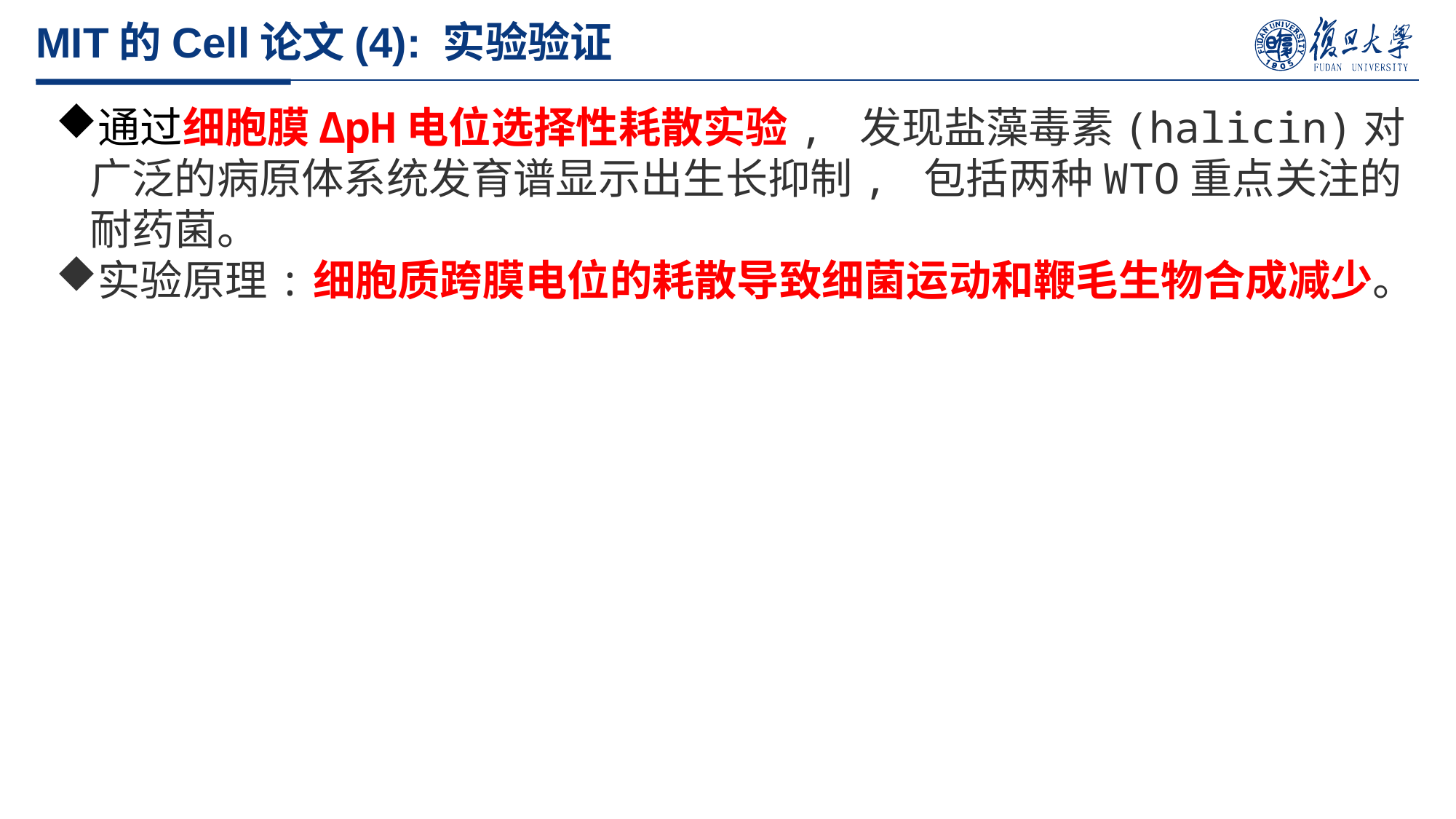

MIT的Cell论文(4): 实验验证

通过细胞膜ΔpH电位选择性耗散实验, 发现盐藻毒素(halicin)对广泛的病原体系统发育谱显示出生长抑制, 包括两种WTO重点关注的耐药菌。
实验原理:细胞质跨膜电位的耗散导致细菌运动和鞭毛生物合成减少。